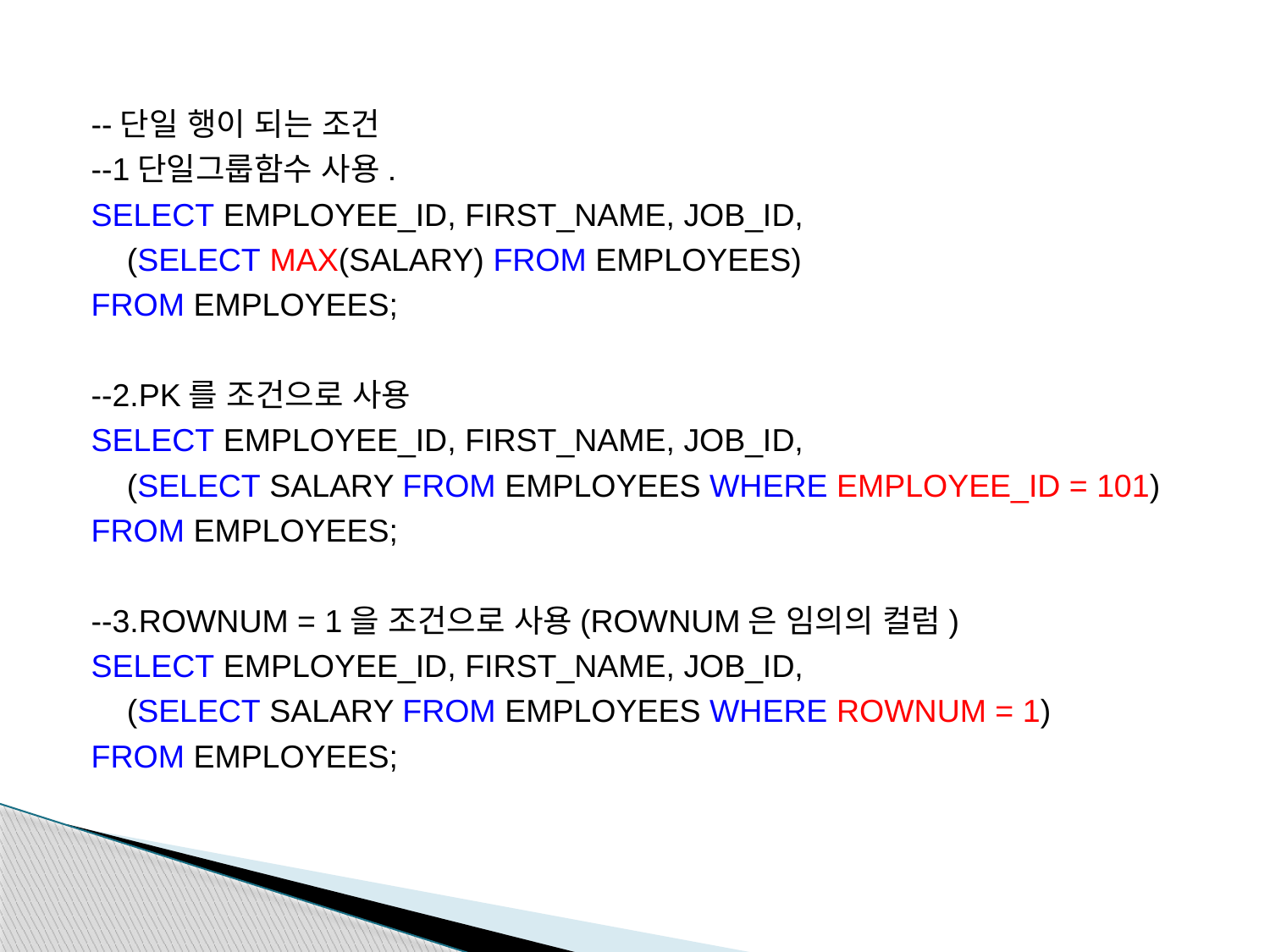

--단일 행이 되는 조건
--1단일그룹함수 사용.
SELECT EMPLOYEE_ID, FIRST_NAME, JOB_ID,
	(SELECT MAX(SALARY) FROM EMPLOYEES)
FROM EMPLOYEES;

--2.PK를 조건으로 사용
SELECT EMPLOYEE_ID, FIRST_NAME, JOB_ID,
	(SELECT SALARY FROM EMPLOYEES WHERE EMPLOYEE_ID = 101)
FROM EMPLOYEES;

--3.ROWNUM = 1을 조건으로 사용(ROWNUM은 임의의 컬럼)
SELECT EMPLOYEE_ID, FIRST_NAME, JOB_ID,
	(SELECT SALARY FROM EMPLOYEES WHERE ROWNUM = 1)
FROM EMPLOYEES;